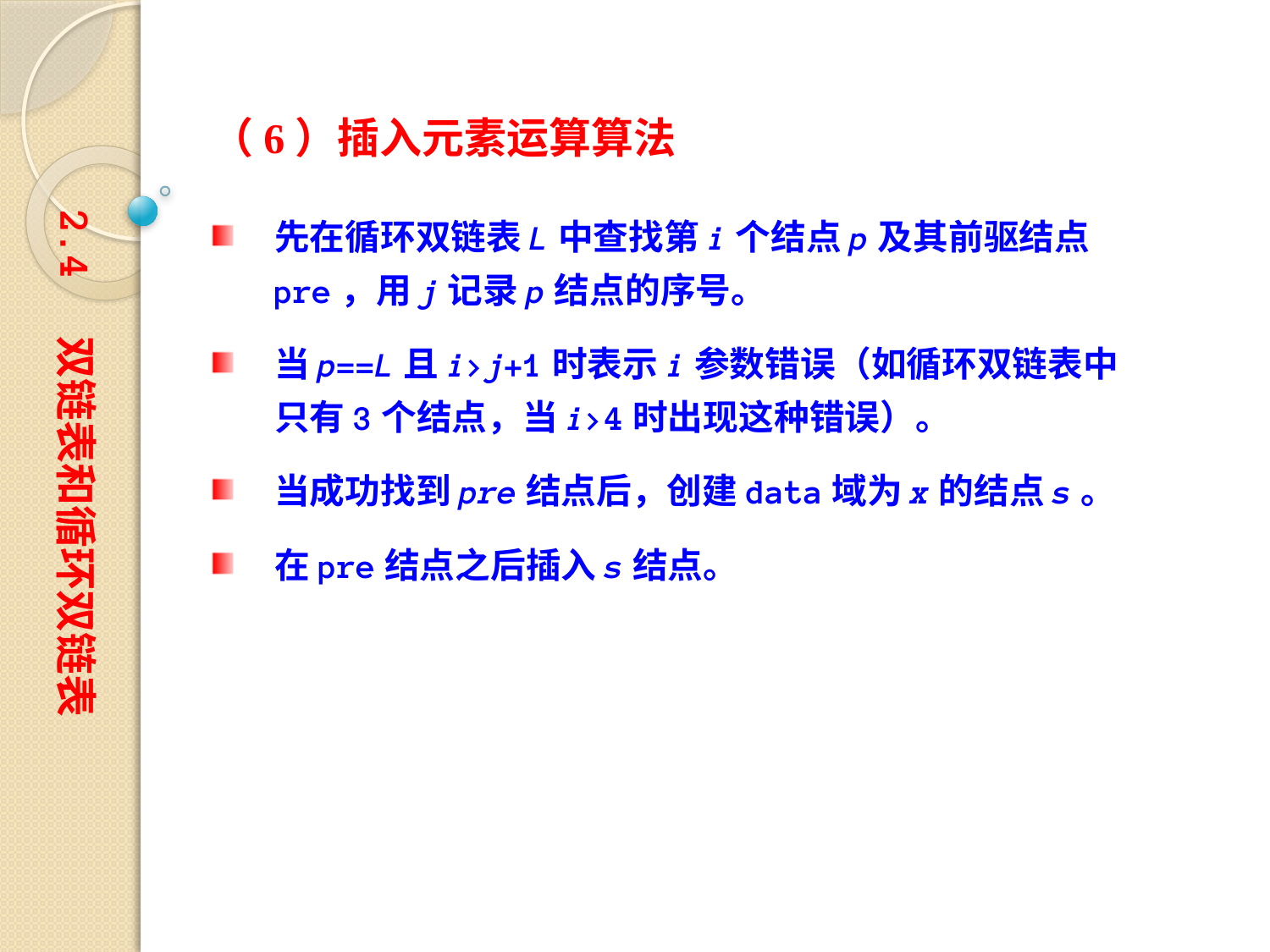

（6）插入元素运算算法
2.4  双链表和循环双链表
先在循环双链表L中查找第i个结点p及其前驱结点pre，用j记录p结点的序号。
当p==L且i>j+1时表示i参数错误（如循环双链表中只有3个结点，当i>4时出现这种错误）。
当成功找到pre结点后，创建data域为x的结点s。
在pre结点之后插入s结点。